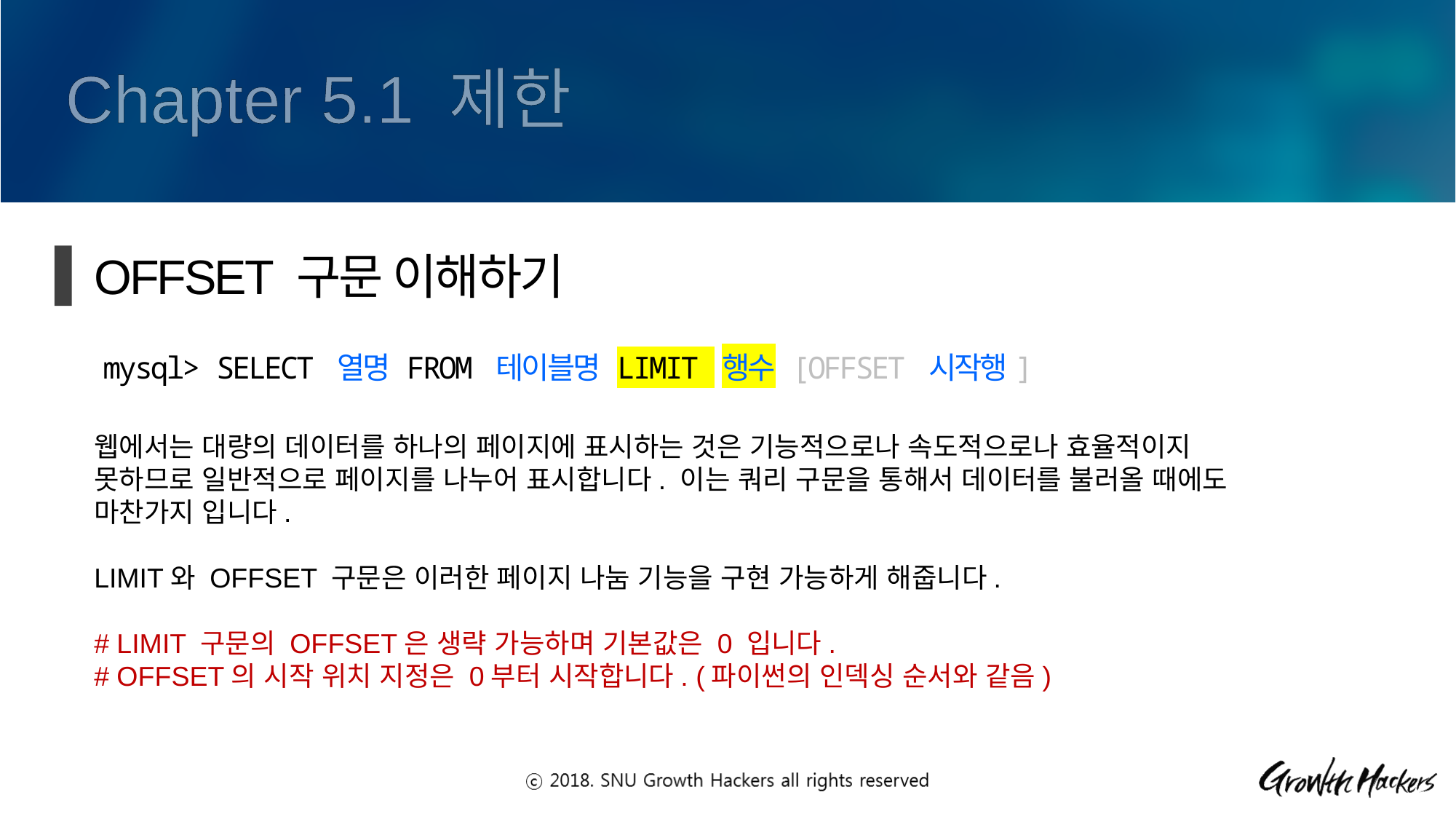

Chapter 5.1 제한
OFFSET 구문 이해하기

mysql> SELECT 열명 FROM 테이블명 LIMIT 행수 [OFFSET 시작행]
웹에서는 대량의 데이터를 하나의 페이지에 표시하는 것은 기능적으로나 속도적으로나 효율적이지 못하므로 일반적으로 페이지를 나누어 표시합니다. 이는 쿼리 구문을 통해서 데이터를 불러올 때에도 마찬가지 입니다.

LIMIT와 OFFSET 구문은 이러한 페이지 나눔 기능을 구현 가능하게 해줍니다.

# LIMIT 구문의 OFFSET은 생략 가능하며 기본값은 0 입니다.
# OFFSET의 시작 위치 지정은 0부터 시작합니다. (파이썬의 인덱싱 순서와 같음)